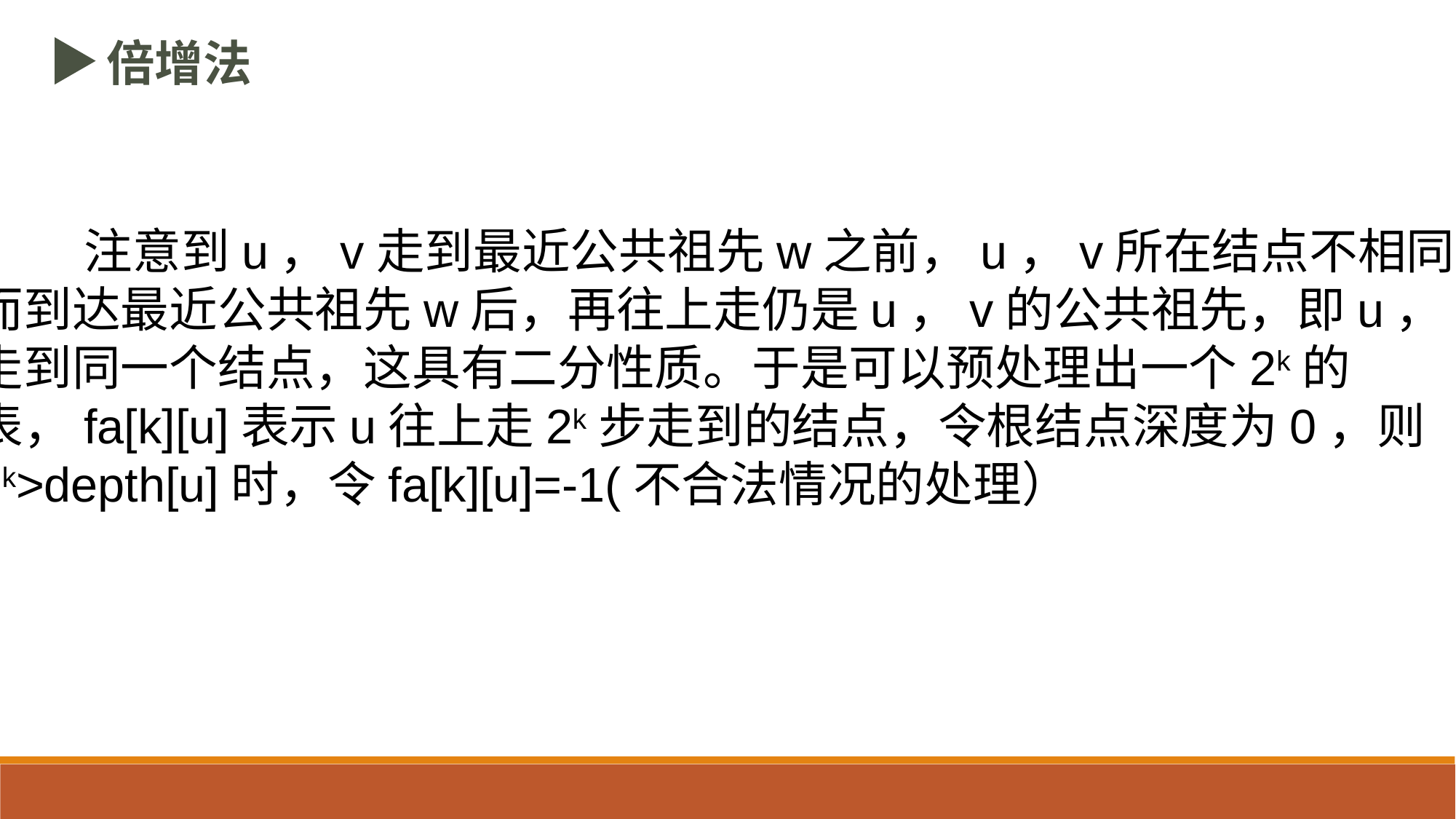

倍增法

	注意到u，v走到最近公共祖先w之前，u，v所在结点不相同。
而到达最近公共祖先w后，再往上走仍是u，v的公共祖先，即u，v
走到同一个结点，这具有二分性质。于是可以预处理出一个2k的
表，fa[k][u]表示u往上走2k步走到的结点，令根结点深度为0，则
2k>depth[u]时，令fa[k][u]=-1(不合法情况的处理）